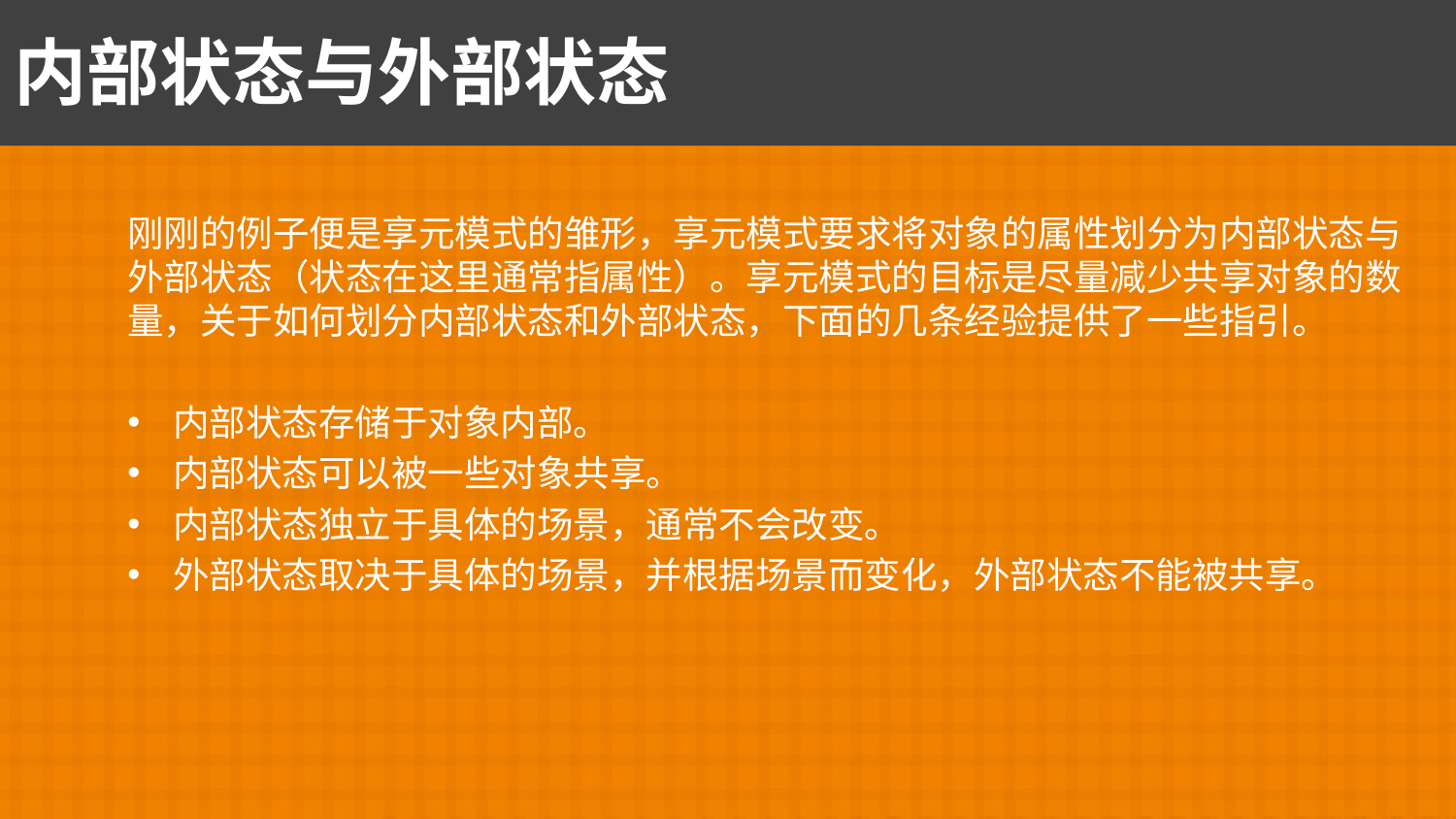

# 内部状态与外部状态
刚刚的例子便是享元模式的雏形，享元模式要求将对象的属性划分为内部状态与外部状态（状态在这里通常指属性）。享元模式的目标是尽量减少共享对象的数量，关于如何划分内部状态和外部状态，下面的几条经验提供了一些指引。

内部状态存储于对象内部。
内部状态可以被一些对象共享。
内部状态独立于具体的场景，通常不会改变。
外部状态取决于具体的场景，并根据场景而变化，外部状态不能被共享。